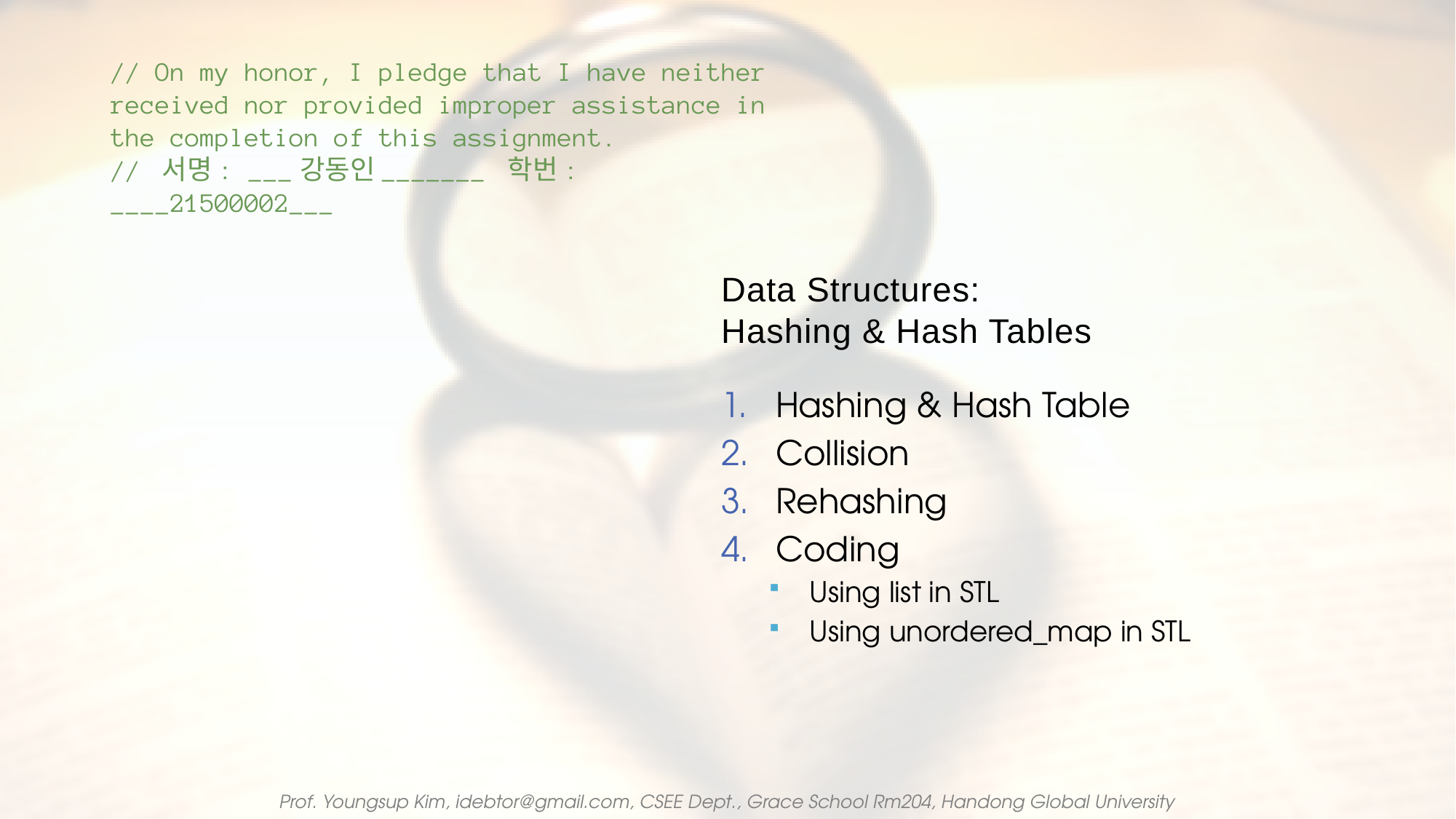

// On my honor, I pledge that I have neither received nor provided improper assistance in the completion of this assignment.
// 서명: ___강동인_______ 학번: ____21500002___
# Data Structures: Hashing & Hash Tables
Hashing & Hash Table
Collision
Rehashing
Coding
Using list in STL
Using unordered_map in STL